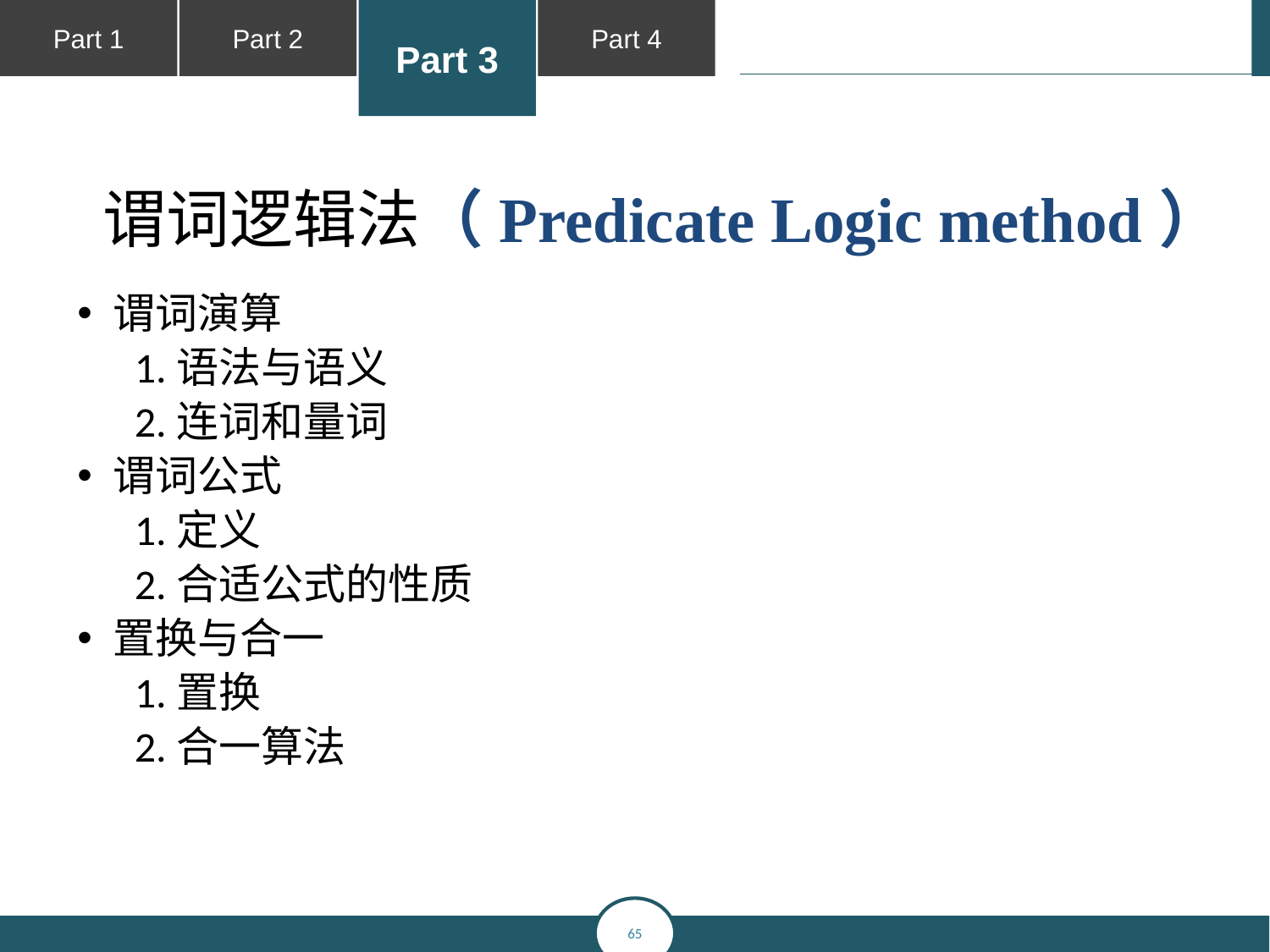

谓词逻辑法（Predicate Logic method）
谓词演算
      1.语法与语义
      2.连词和量词
谓词公式
      1.定义
      2.合适公式的性质
置换与合一
      1.置换
      2.合一算法